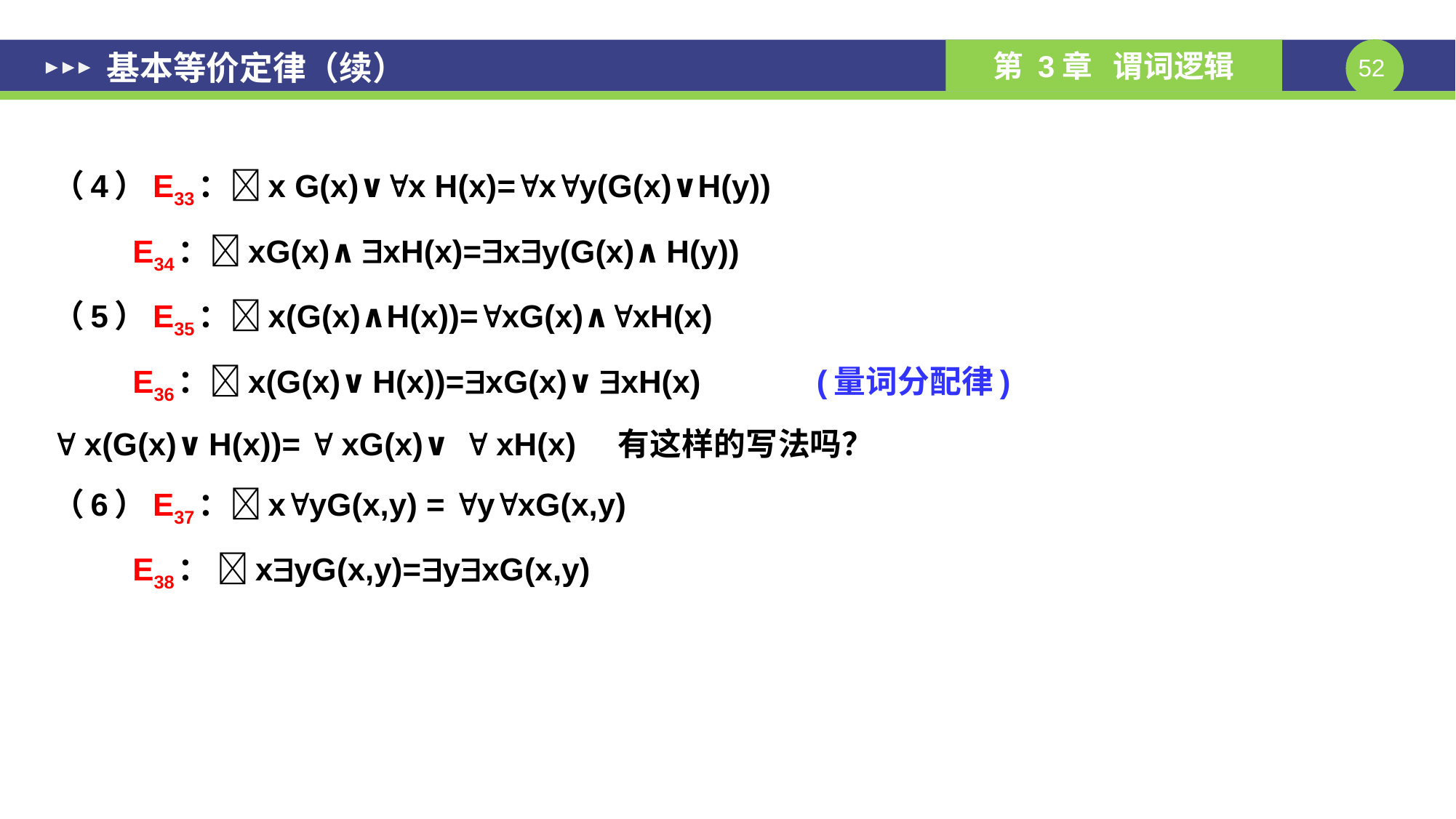

基本等价定律（续）
（4）E33：∀x G(x)∨∀x H(x)=∀x∀y(G(x)∨H(y))
         E34：∃xG(x)∧∃xH(x)=∃x∃y(G(x)∧H(y))
（5）E35：∀x(G(x)∧H(x))=∀xG(x)∧∀xH(x)
         E36：∃x(G(x)∨H(x))=∃xG(x)∨∃xH(x)             (量词分配律)
∀ x(G(x)∨H(x))= ∀ xG(x)∨ ∀ xH(x)    有这样的写法吗？
（6）E37：∀x∀yG(x,y) = ∀y∀xG(x,y)
         E38： ∃x∃yG(x,y)=∃y∃xG(x,y)